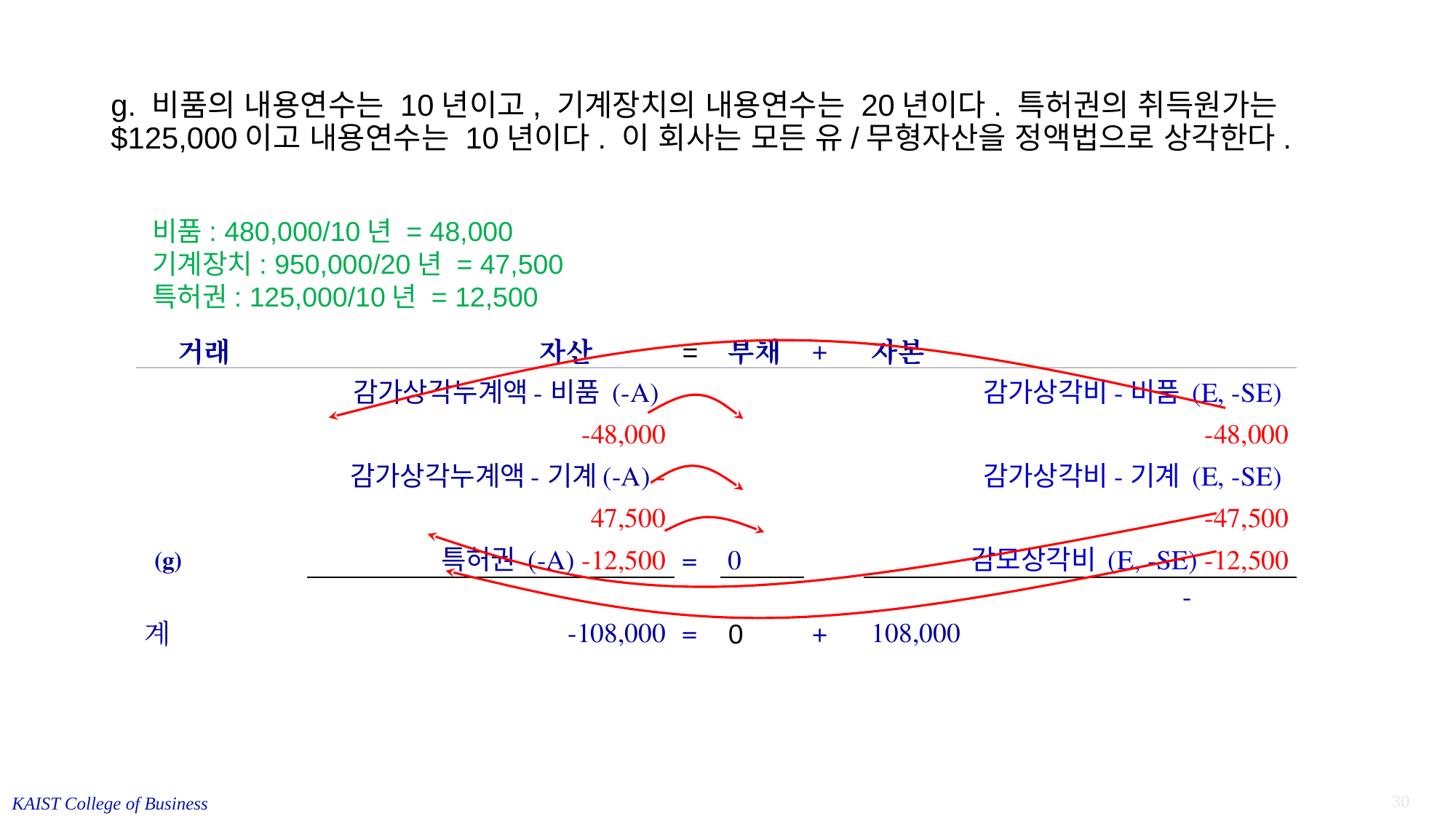

# g. 비품의 내용연수는 10년이고, 기계장치의 내용연수는 20년이다. 특허권의 취득원가는 $125,000이고 내용연수는 10년이다. 이 회사는 모든 유/무형자산을 정액법으로 상각한다.
비품: 480,000/10년 = 48,000
기계장치: 950,000/20년 = 47,500
특허권: 125,000/10년 = 12,500
| 거래 |  |  | 자산 | = | 부채 | + | 자본 |  |
| --- | --- | --- | --- | --- | --- | --- | --- | --- |
| (g) |  | 감가상각누계액-비품 (-A) -48,000 감가상각누계액-기계(-A) -47,500 특허권 (-A) -12,500 |  | = | 0 |  | 감가상각비-비품 (E, -SE) -48,000 감가상각비-기계 (E, -SE) -47,500 감모상각비 (E, -SE) -12,500 |  |
| 계 |  | -108,000 |  | = | 0 | + | -108,000 |  |